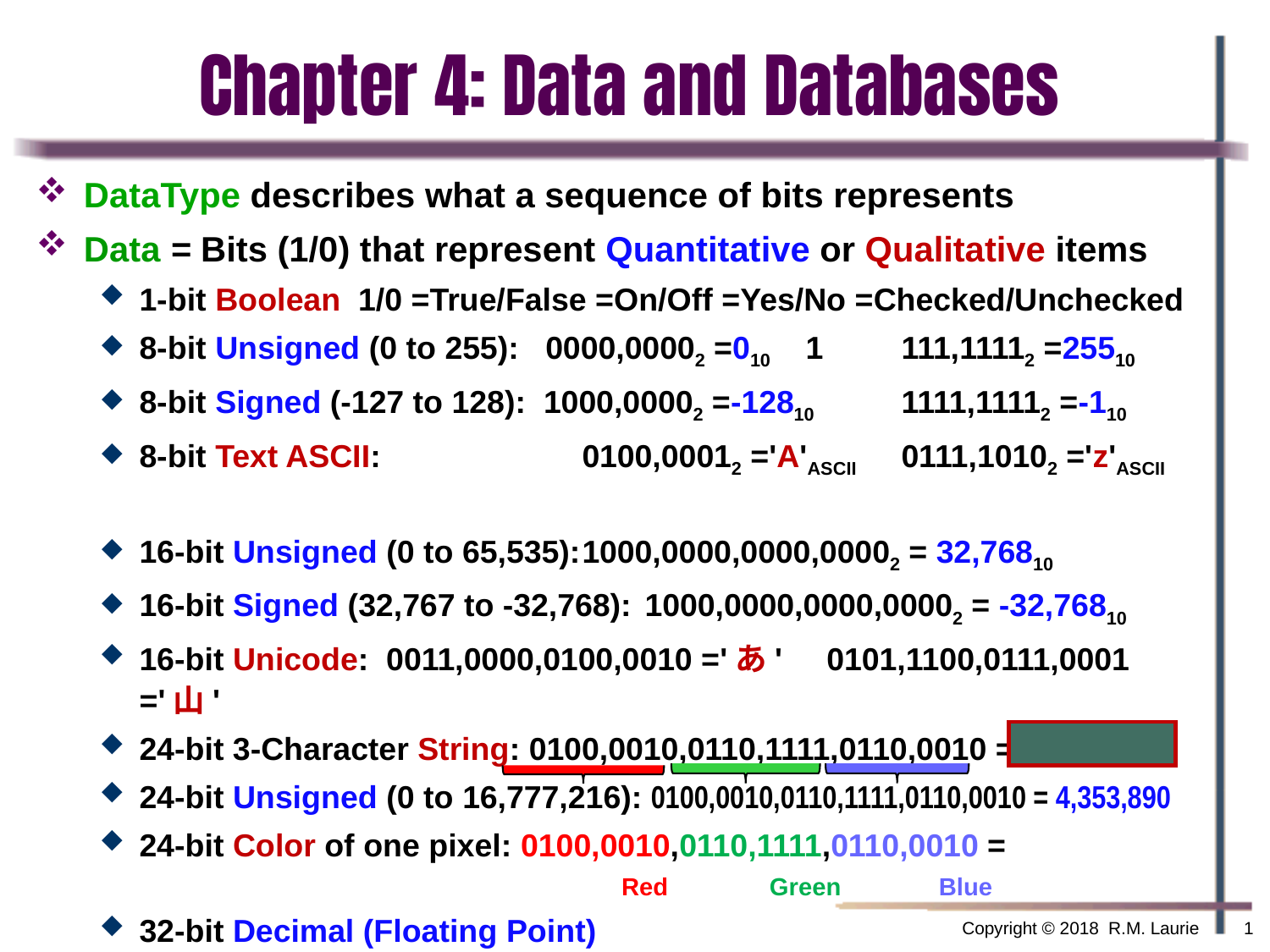

# Chapter 4: Data and Databases
DataType describes what a sequence of bits represents
Data = Bits (1/0) that represent Quantitative or Qualitative items
1-bit Boolean  1/0 =True/False =On/Off =Yes/No =Checked/Unchecked
8-bit Unsigned (0 to 255):   0000,00002 =010    1	111,11112 =25510
8-bit Signed (-127 to 128):  1000,00002 =-12810 	1111,11112 =-110
8-bit Text ASCII:   	0100,00012 ='A'ASCII 	0111,10102 ='z'ASCII
16-bit Unsigned (0 to 65,535):	1000,0000,0000,00002 = 32,76810
16-bit Signed (32,767 to -32,768):	1000,0000,0000,00002 = -32,76810
16-bit Unicode:  0011,0000,0100,0010 ='あ'     0101,1100,0111,0001 ='山'
24-bit 3-Character String: 0100,0010,0110,1111,0110,0010 ="Bob”
24-bit Unsigned (0 to 16,777,216): 0100,0010,0110,1111,0110,0010 = 4,353,890
24-bit Color of one pixel: 0100,0010,0110,1111,0110,0010 =
				  Red	     Green              Blue
32-bit Decimal (Floating Point)
http://www.exploringbinary.com/floating-point-converter/
0100,0000,0100,1000,1111,0101,1100,00112  =3.14

Copyright © 2018  R.M. Laurie
1